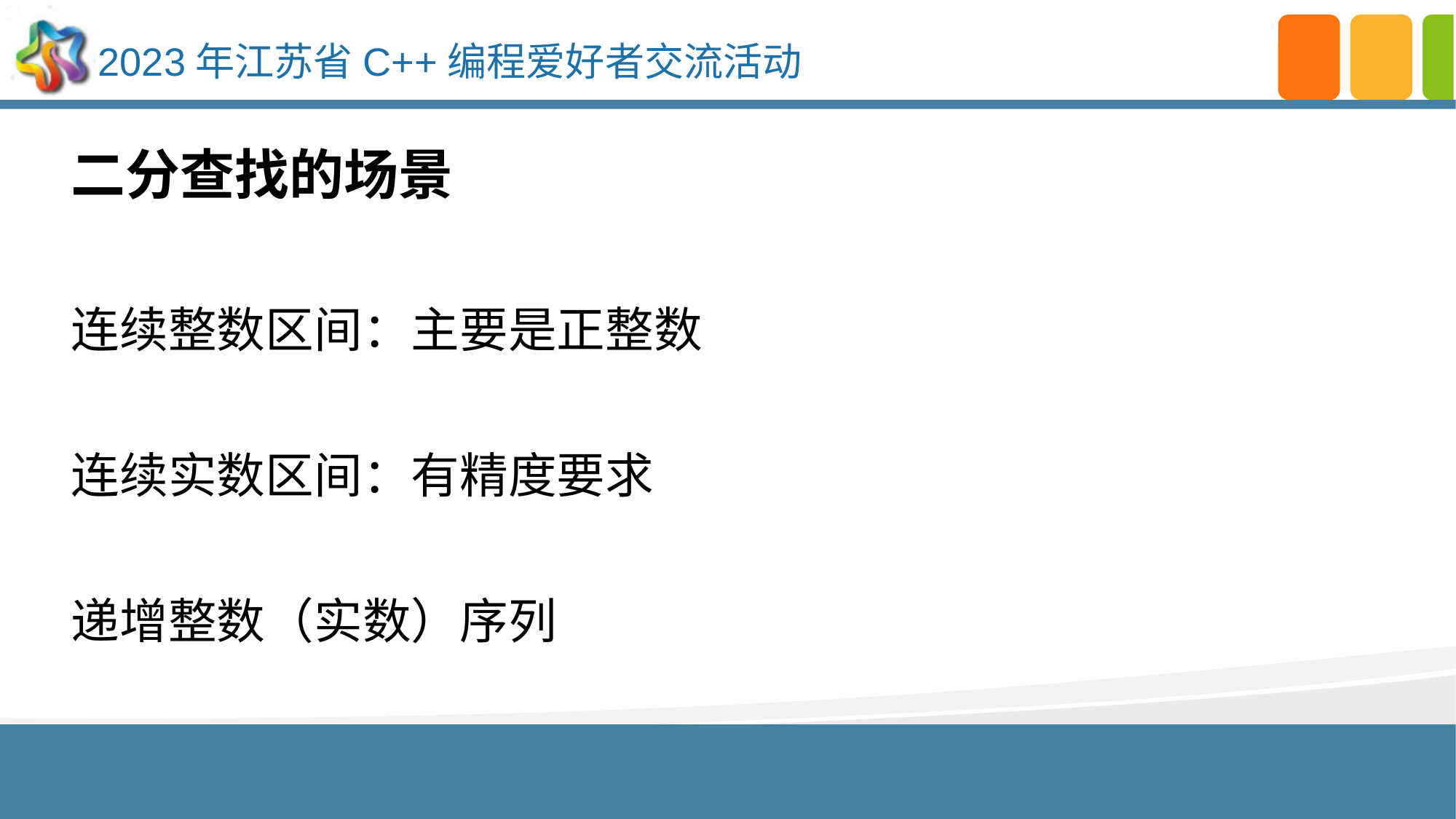

二分查找的场景
连续整数区间：主要是正整数
连续实数区间：有精度要求
递增整数（实数）序列